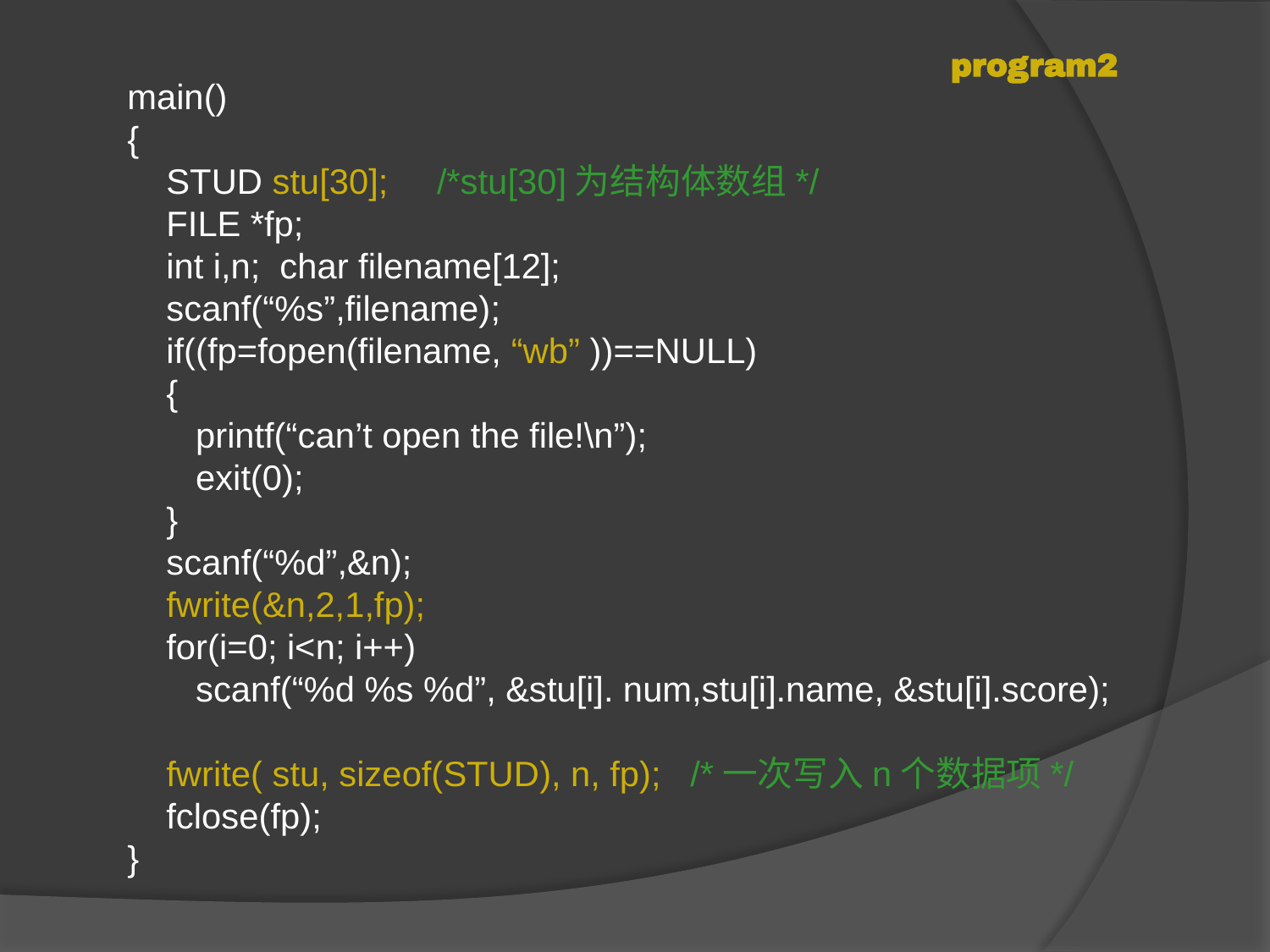

program2
main()
{
    STUD stu[30];     /*stu[30]为结构体数组*/
    FILE *fp;
    int i,n;  char filename[12];
    scanf(“%s”,filename);
    if((fp=fopen(filename, “wb” ))==NULL)
    {
       printf(“can’t open the file!\n”);
       exit(0);
    }
    scanf(“%d”,&n);
    fwrite(&n,2,1,fp);
    for(i=0; i<n; i++)
       scanf(“%d %s %d”, &stu[i]. num,stu[i].name, &stu[i].score);

    fwrite( stu, sizeof(STUD), n, fp);   /*一次写入n个数据项*/
    fclose(fp);
}